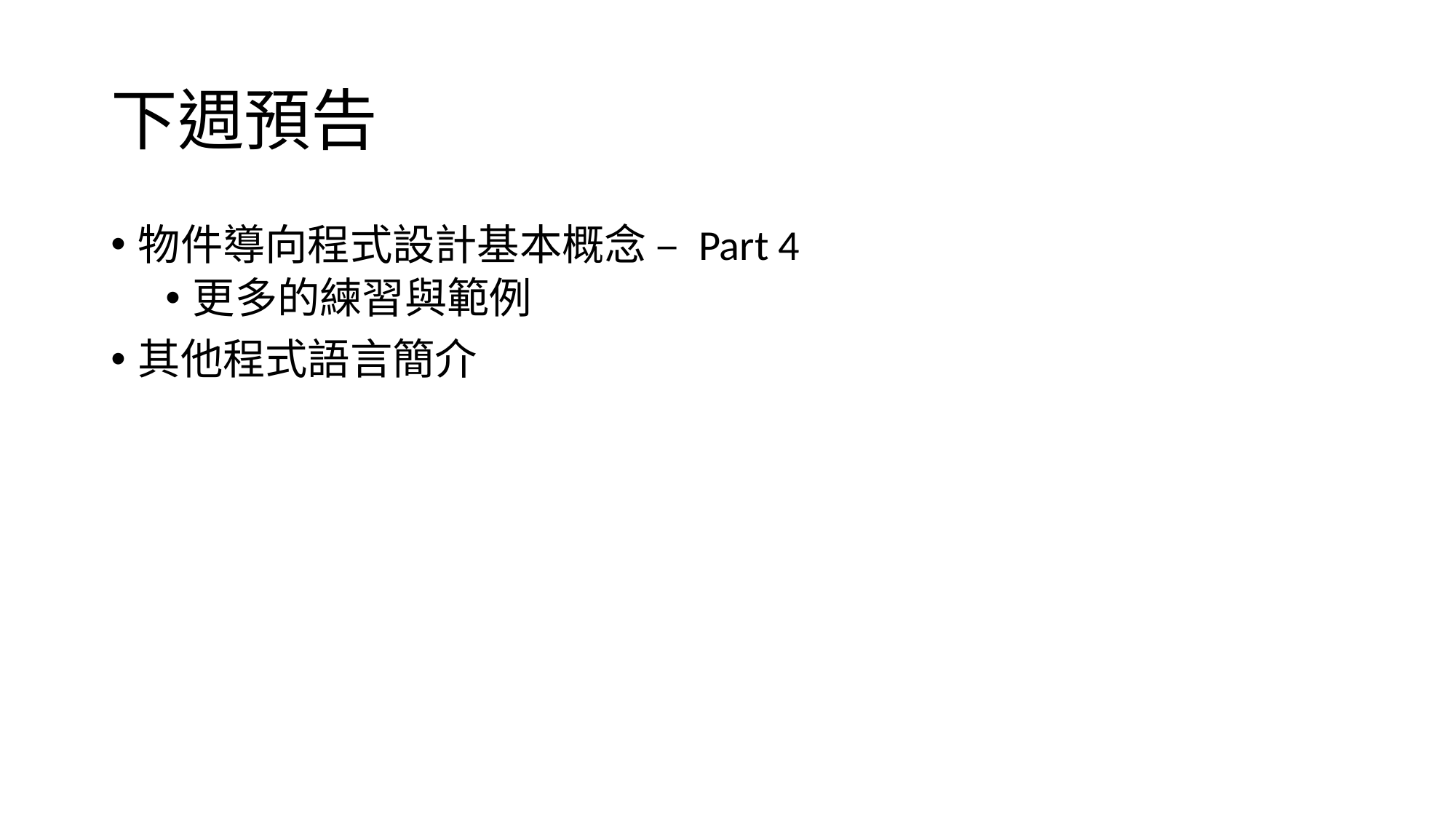

# 下週預告
物件導向程式設計基本概念 – Part 4
更多的練習與範例
其他程式語言簡介